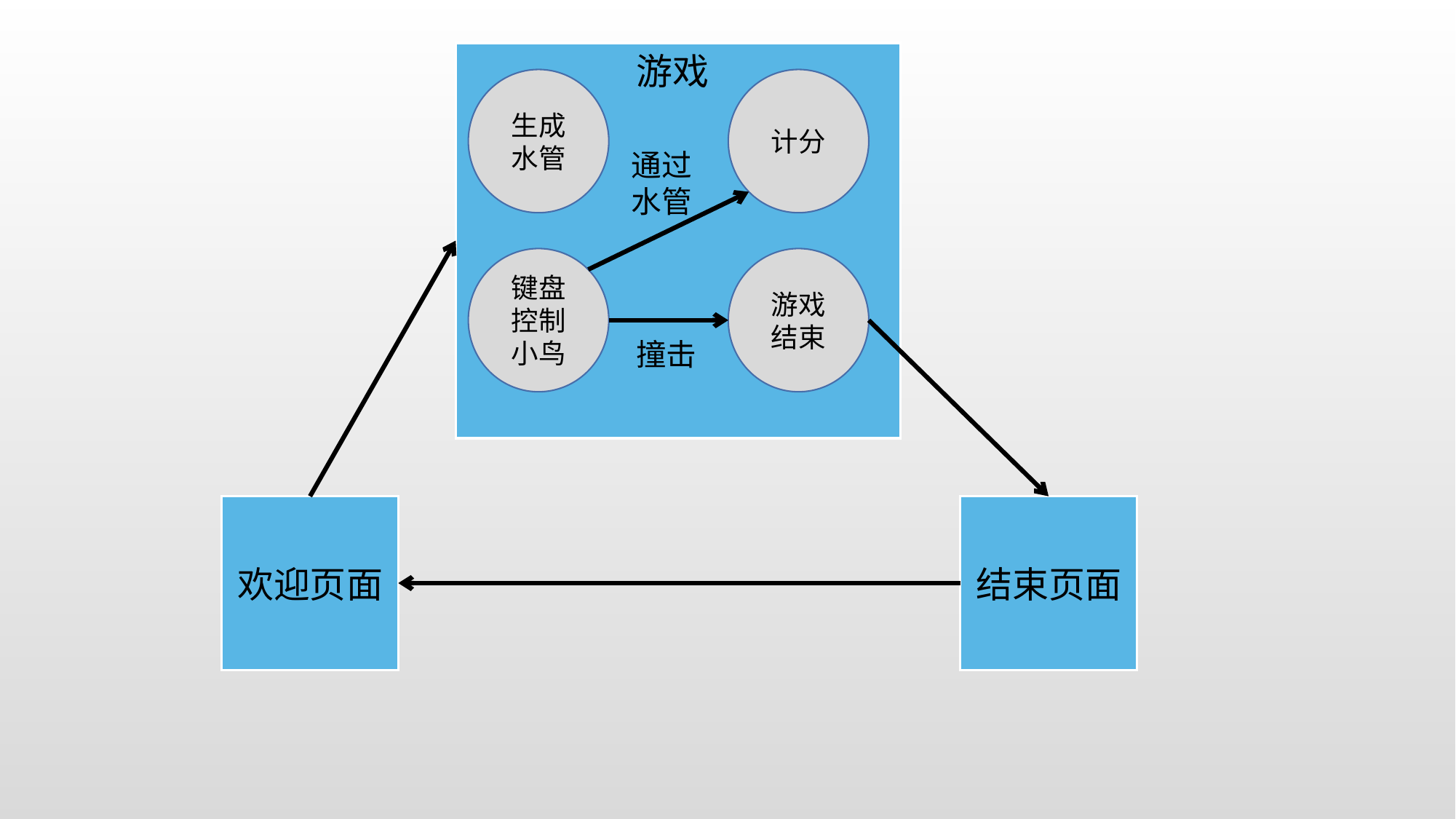

游戏
生成
水管
计分
通过水管
键盘控制小鸟
游戏结束
撞击
欢迎页面
结束页面